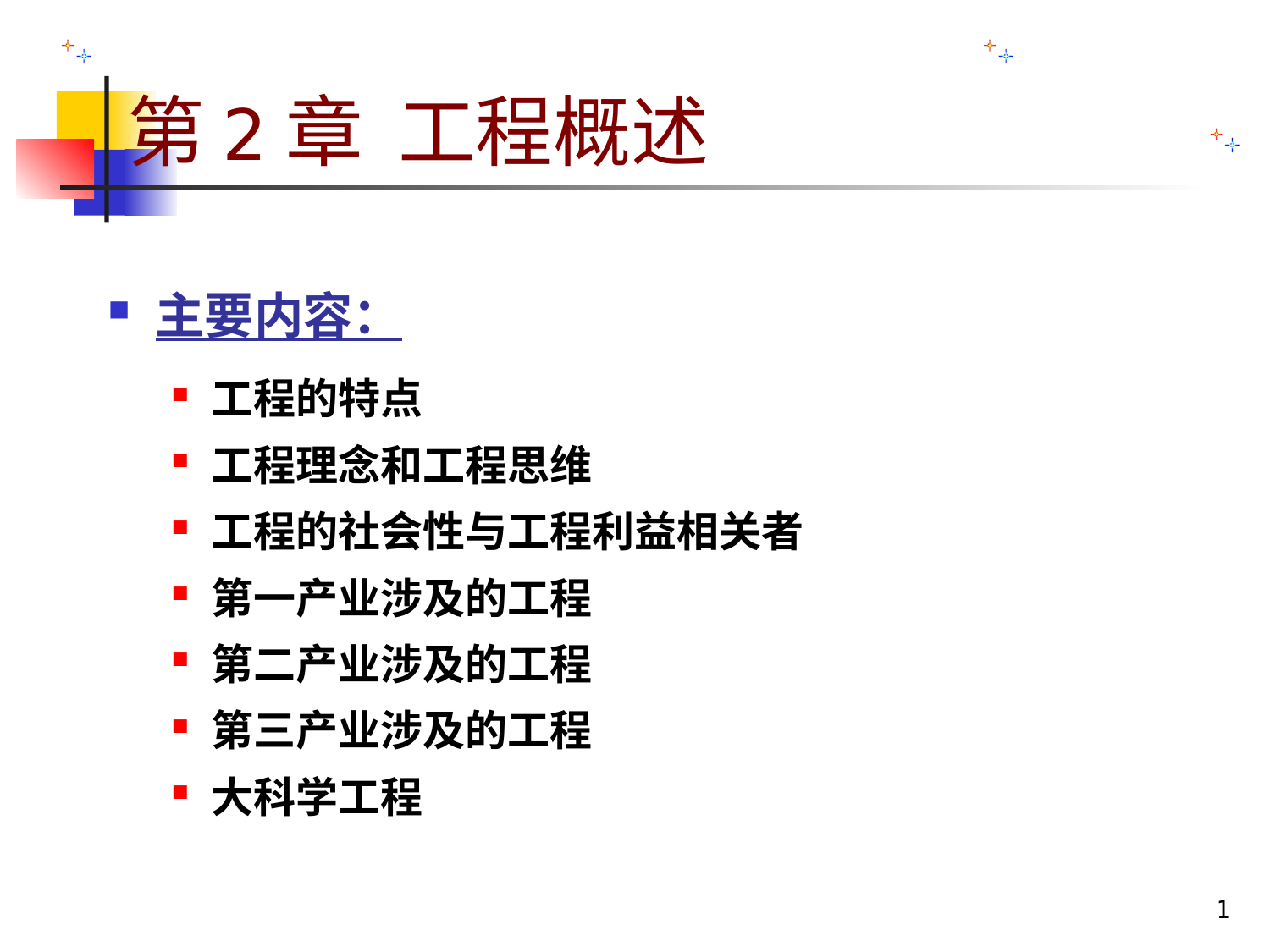

# 第2章  工程概述
主要内容：
工程的特点
工程理念和工程思维
工程的社会性与工程利益相关者
第一产业涉及的工程
第二产业涉及的工程
第三产业涉及的工程
大科学工程
1